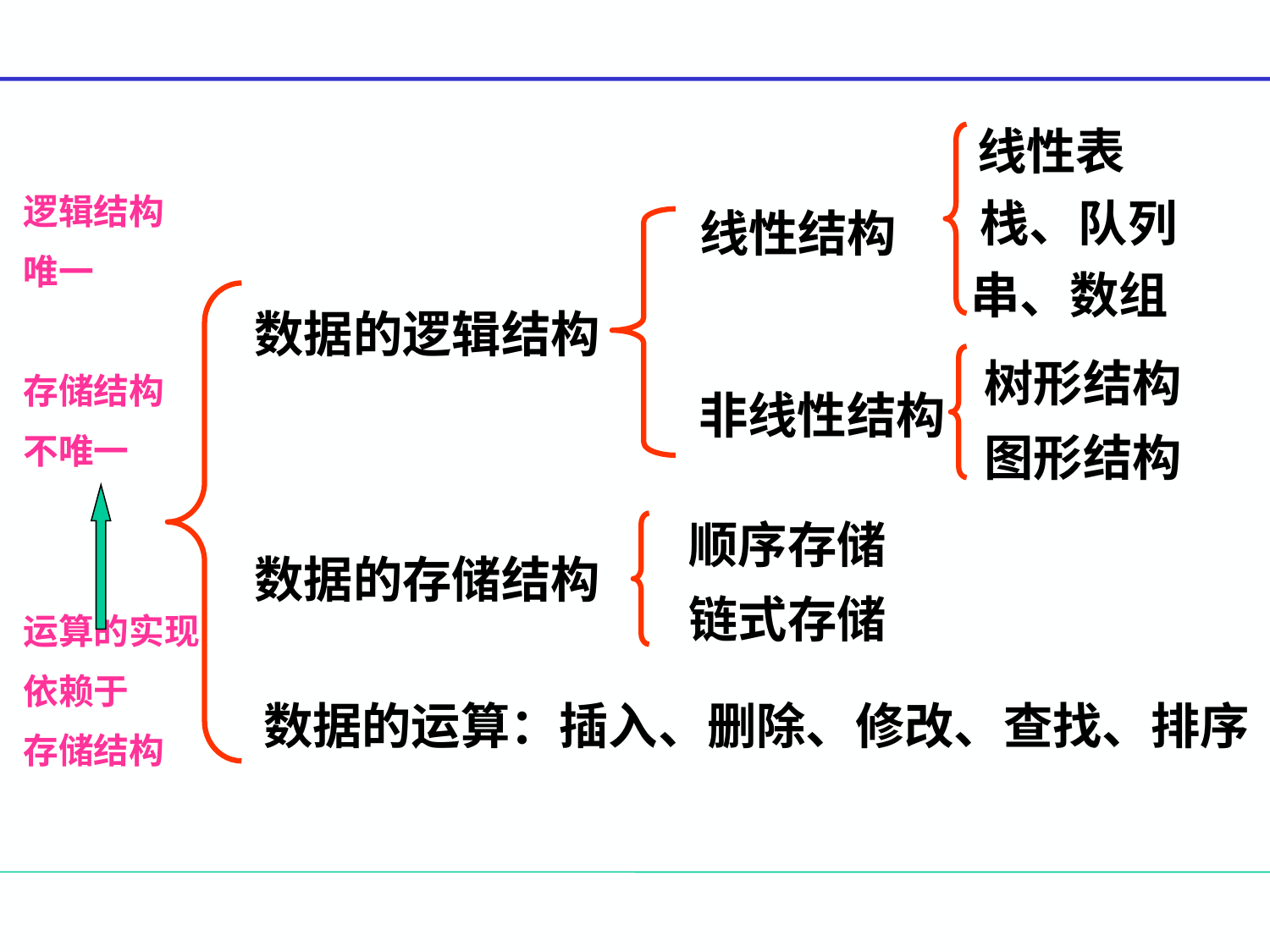

线性表

逻辑结构
唯一

存储结构
不唯一

运算的实现
依赖于
存储结构
      栈、队列
 线性结构

           串、数组

 数据的逻辑结构

树形结构
 非线性结构

图形结构

 顺序存储

 数据的存储结构
  链式存储
数据的运算：插入、删除、修改、查找、排序